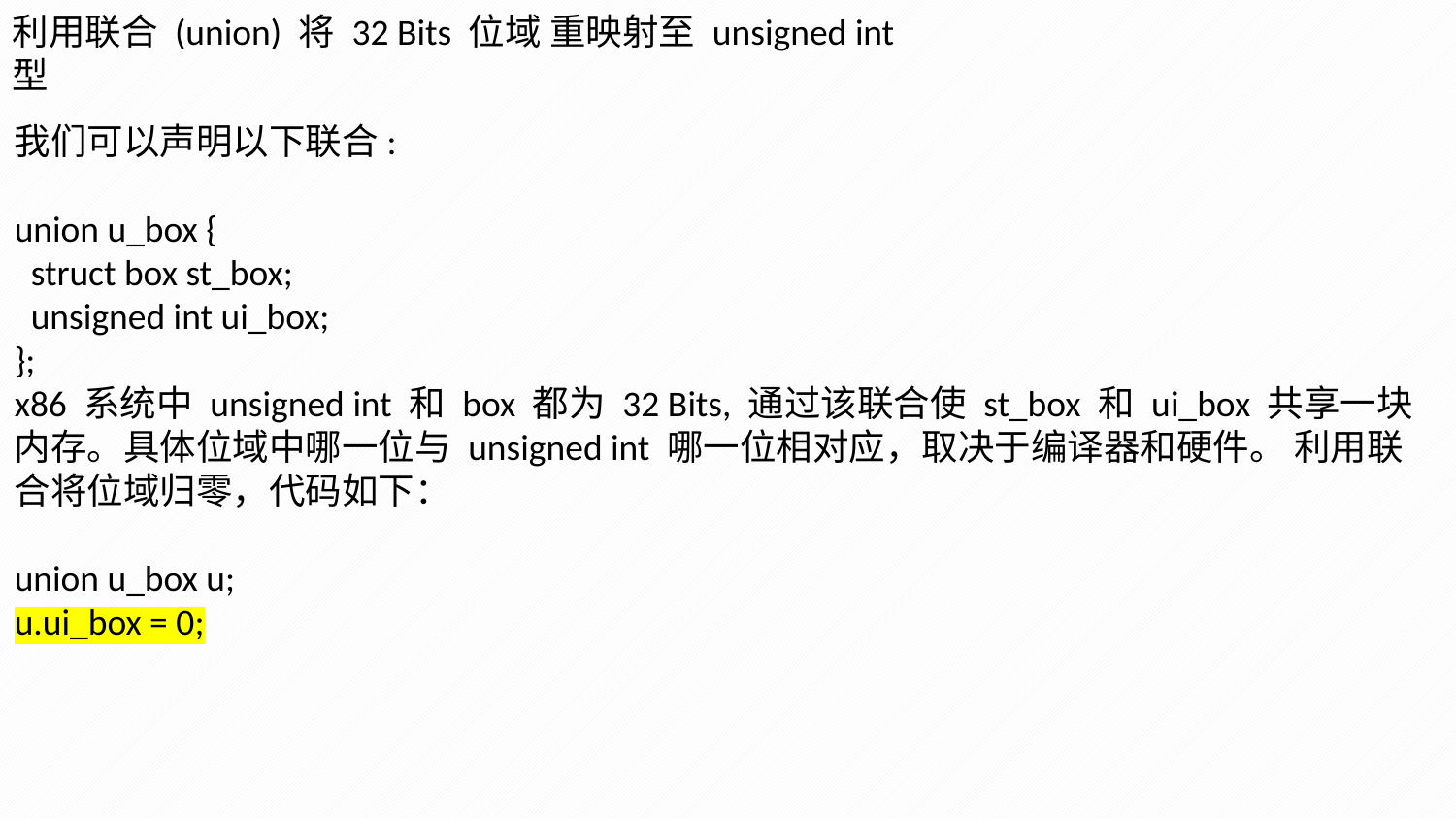

利用联合 (union) 将 32 Bits 位域 重映射至 unsigned int 型
我们可以声明以下联合:

union u_box {
  struct box st_box;
  unsigned int ui_box;
};
x86 系统中 unsigned int 和 box 都为 32 Bits, 通过该联合使 st_box 和 ui_box 共享一块内存。具体位域中哪一位与 unsigned int 哪一位相对应，取决于编译器和硬件。 利用联合将位域归零，代码如下：

union u_box u;
u.ui_box = 0;